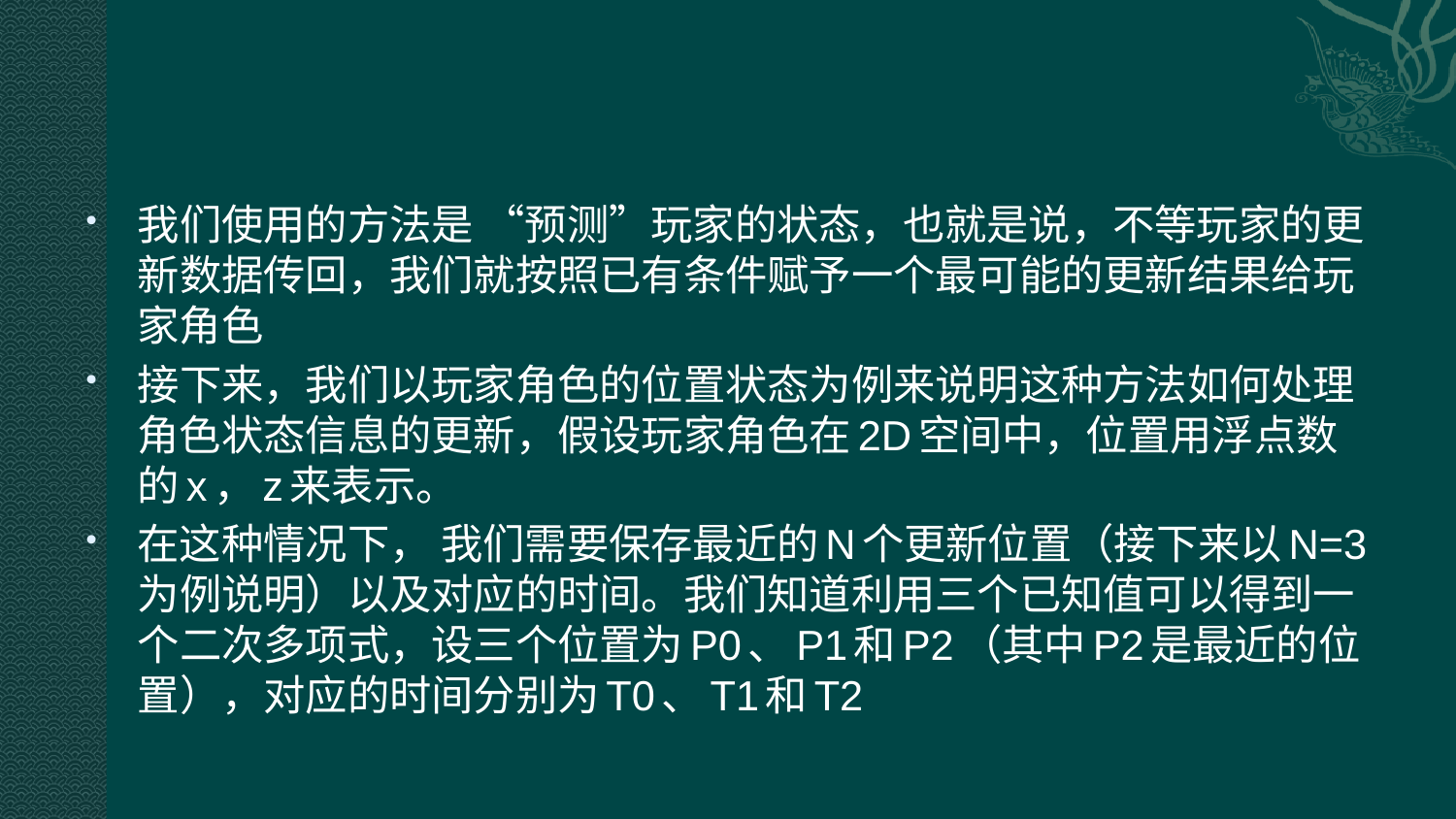

#
我们使用的方法是 “预测”玩家的状态，也就是说，不等玩家的更新数据传回，我们就按照已有条件赋予一个最可能的更新结果给玩家角色
接下来，我们以玩家角色的位置状态为例来说明这种方法如何处理角色状态信息的更新，假设玩家角色在2D空间中，位置用浮点数的x，z来表示。
在这种情况下， 我们需要保存最近的N个更新位置（接下来以N=3为例说明）以及对应的时间。我们知道利用三个已知值可以得到一个二次多项式，设三个位置为P0、P1和P2（其中P2是最近的位置），对应的时间分别为T0、T1和T2